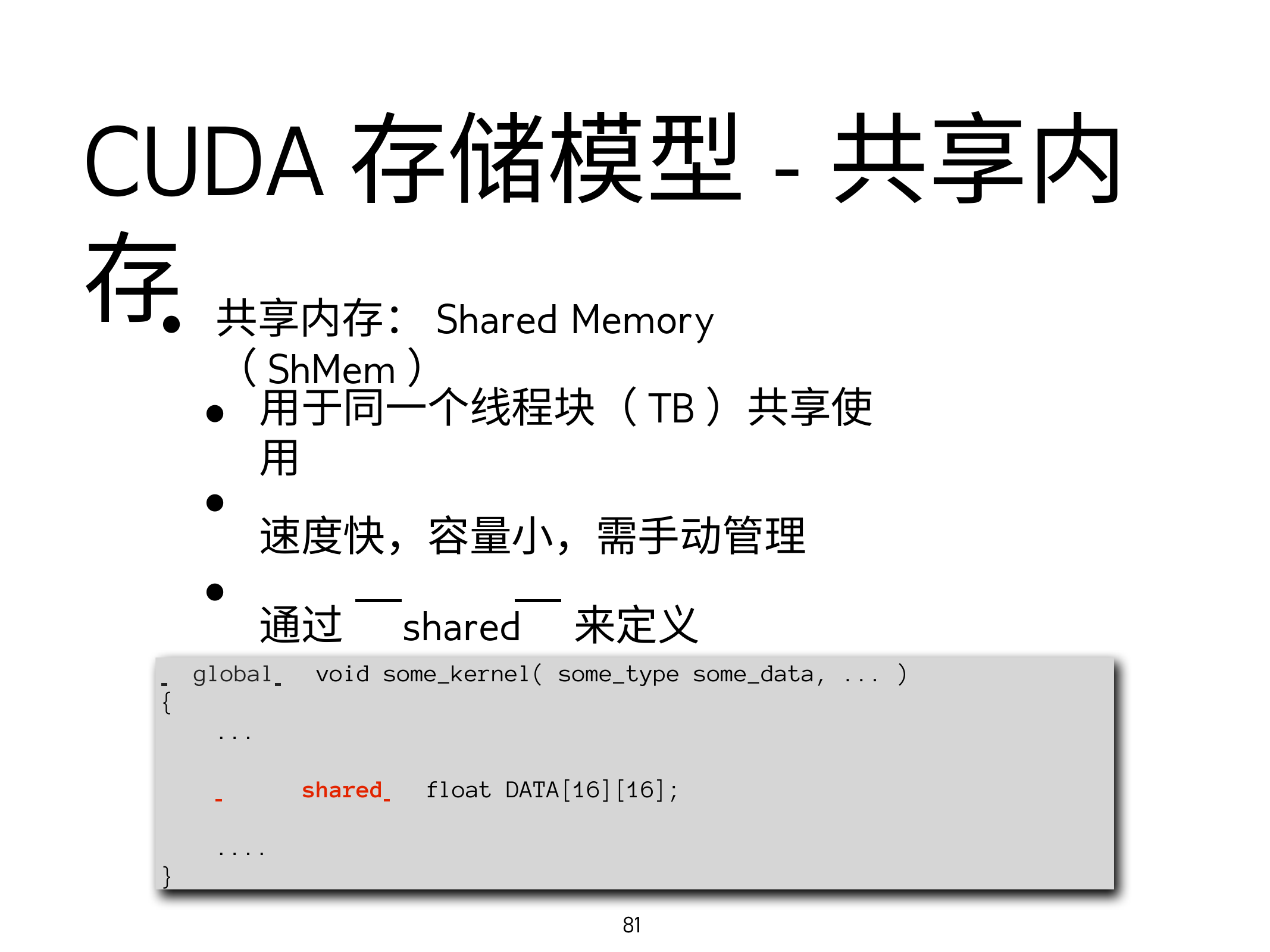

# CUDA存储模型-共享内存
•
共享内存：Shared Memory （ShMem）
•
•
•
用于同一个线程块（TB）共享使用
速度快，容量小，需手动管理 通过	shared	来定义

 	global 		void some_kernel( some_type some_data, ... )
{
...

 	shared 		float DATA[16][16];

....
}
81